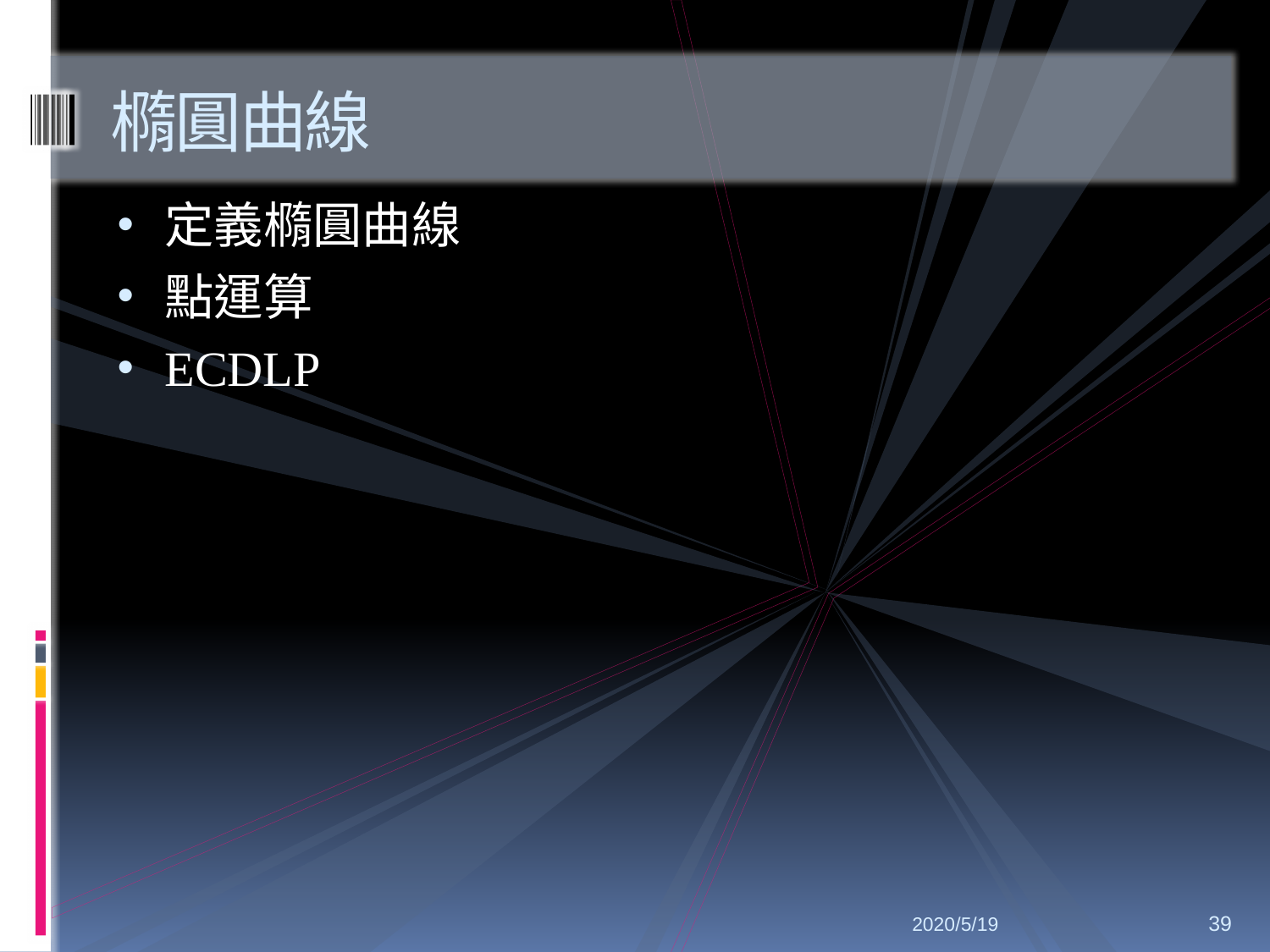

# 橢圓曲線
定義橢圓曲線
點運算
ECDLP
2020/5/19
39